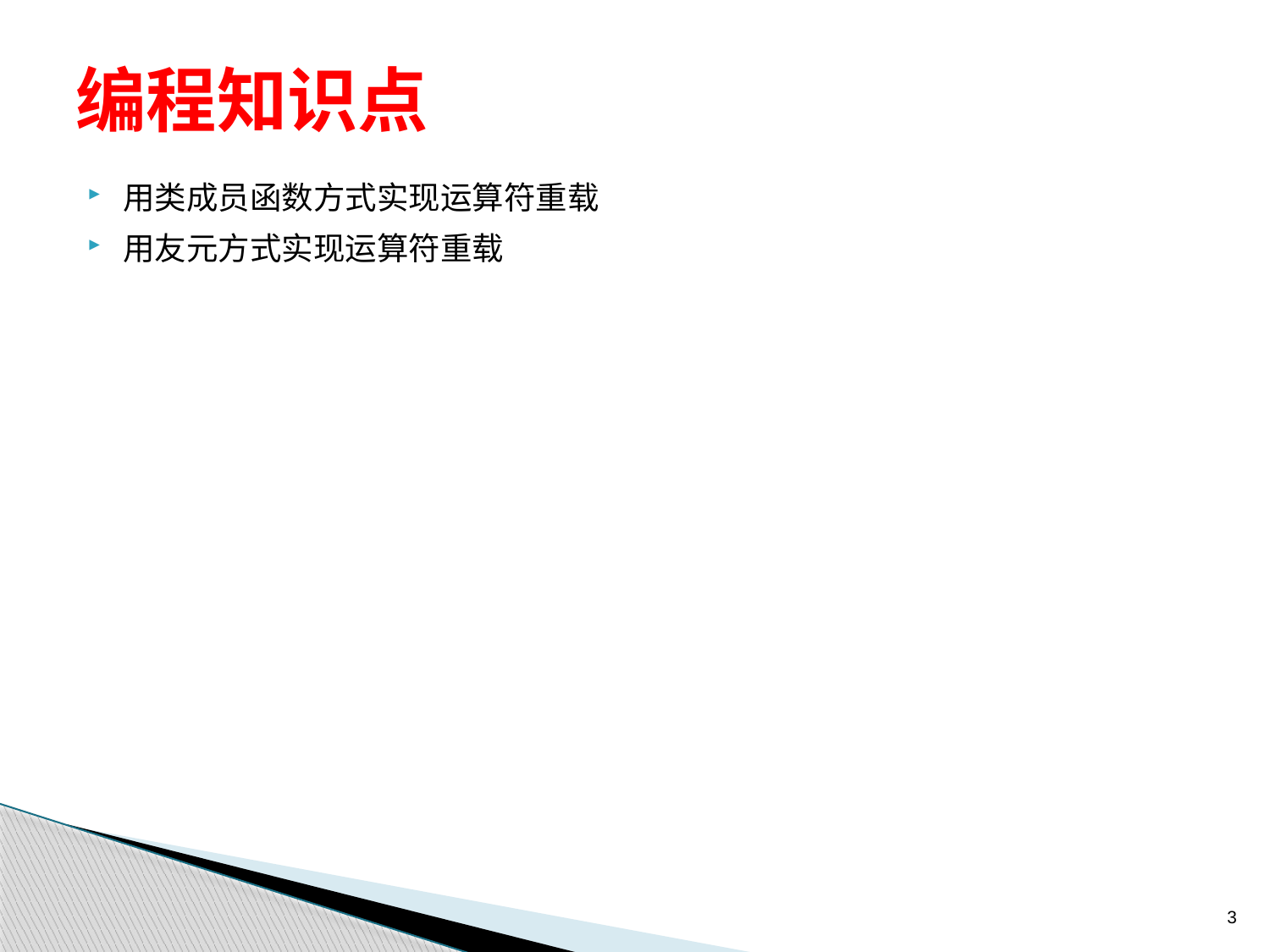

# 编程知识点
用类成员函数方式实现运算符重载
用友元方式实现运算符重载
3